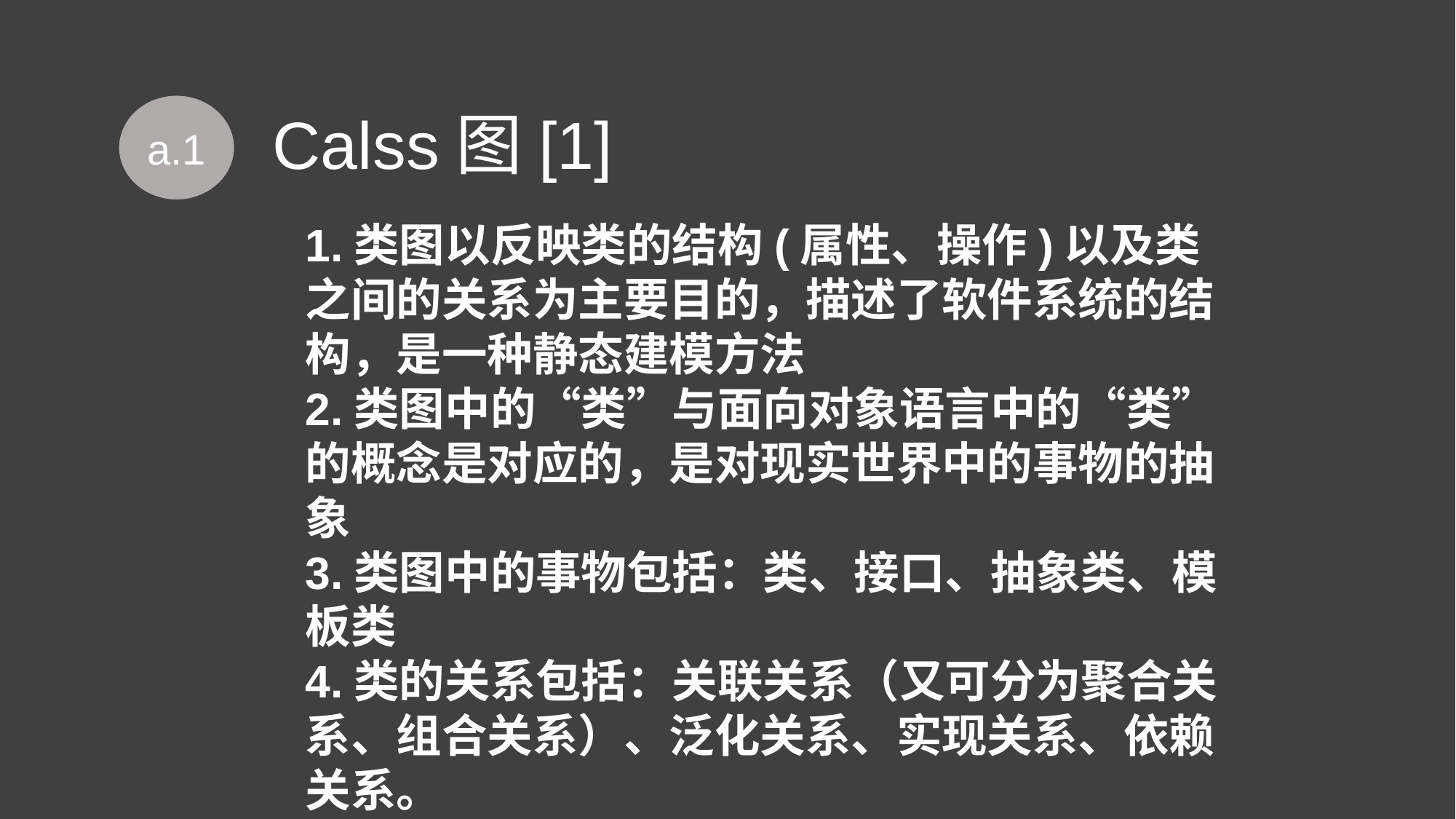

# Calss图[1]
a.1
1.类图以反映类的结构(属性、操作)以及类之间的关系为主要目的，描述了软件系统的结构，是一种静态建模方法
2.类图中的“类”与面向对象语言中的“类”的概念是对应的，是对现实世界中的事物的抽象
3.类图中的事物包括：类、接口、抽象类、模板类
4.类的关系包括：关联关系（又可分为聚合关系、组合关系）、泛化关系、实现关系、依赖关系。